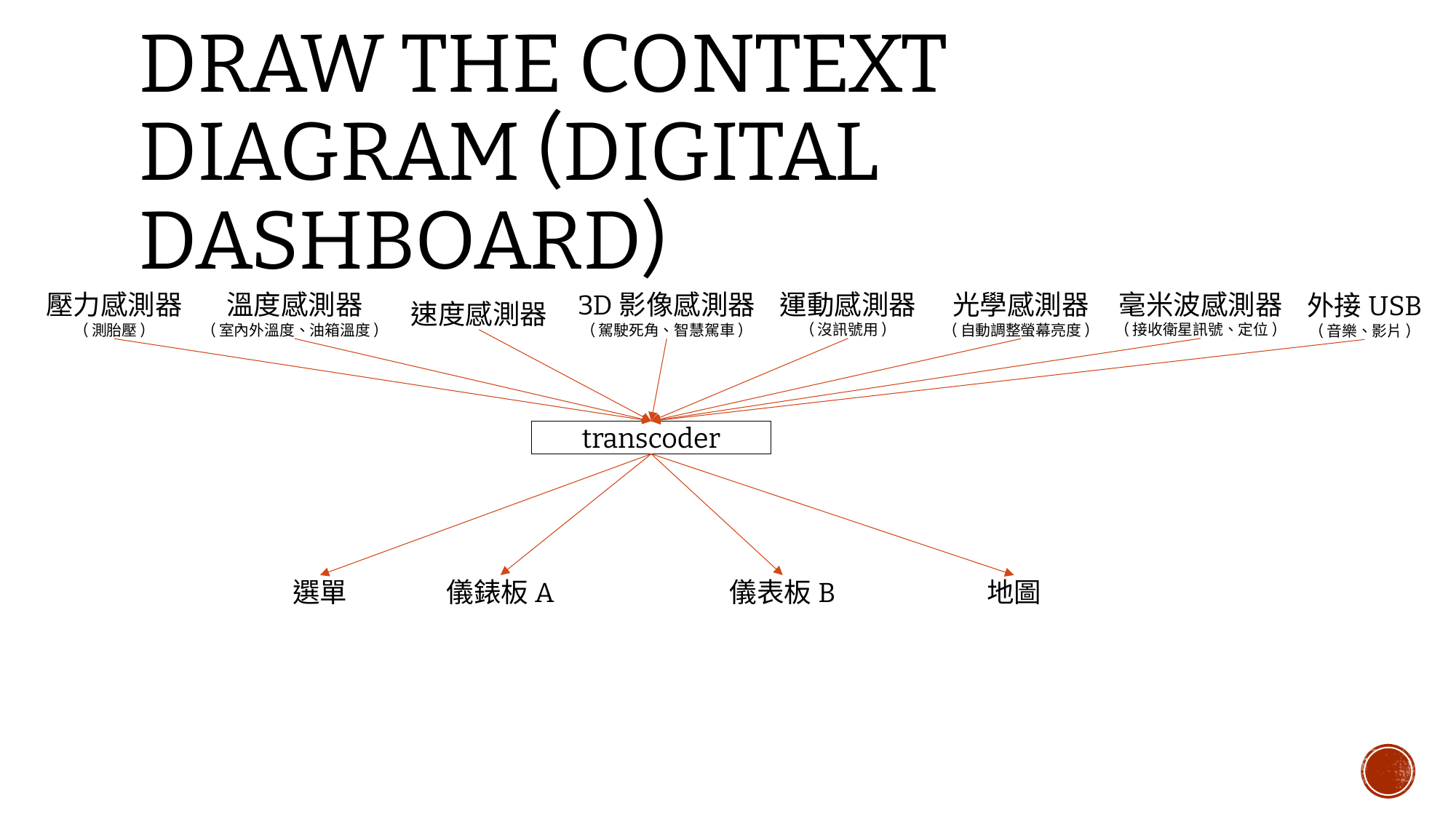

# Draw the context diagram (Digital dashboard)
運動感測器
(沒訊號用)
毫米波感測器
(接收衛星訊號、定位)
溫度感測器
(室內外溫度、油箱溫度)
壓力感測器
(測胎壓)
3D影像感測器
(駕駛死角、智慧駕車)
光學感測器
(自動調整螢幕亮度)
外接USB
(音樂、影片)
速度感測器
transcoder
地圖
選單
儀表板B
儀錶板A